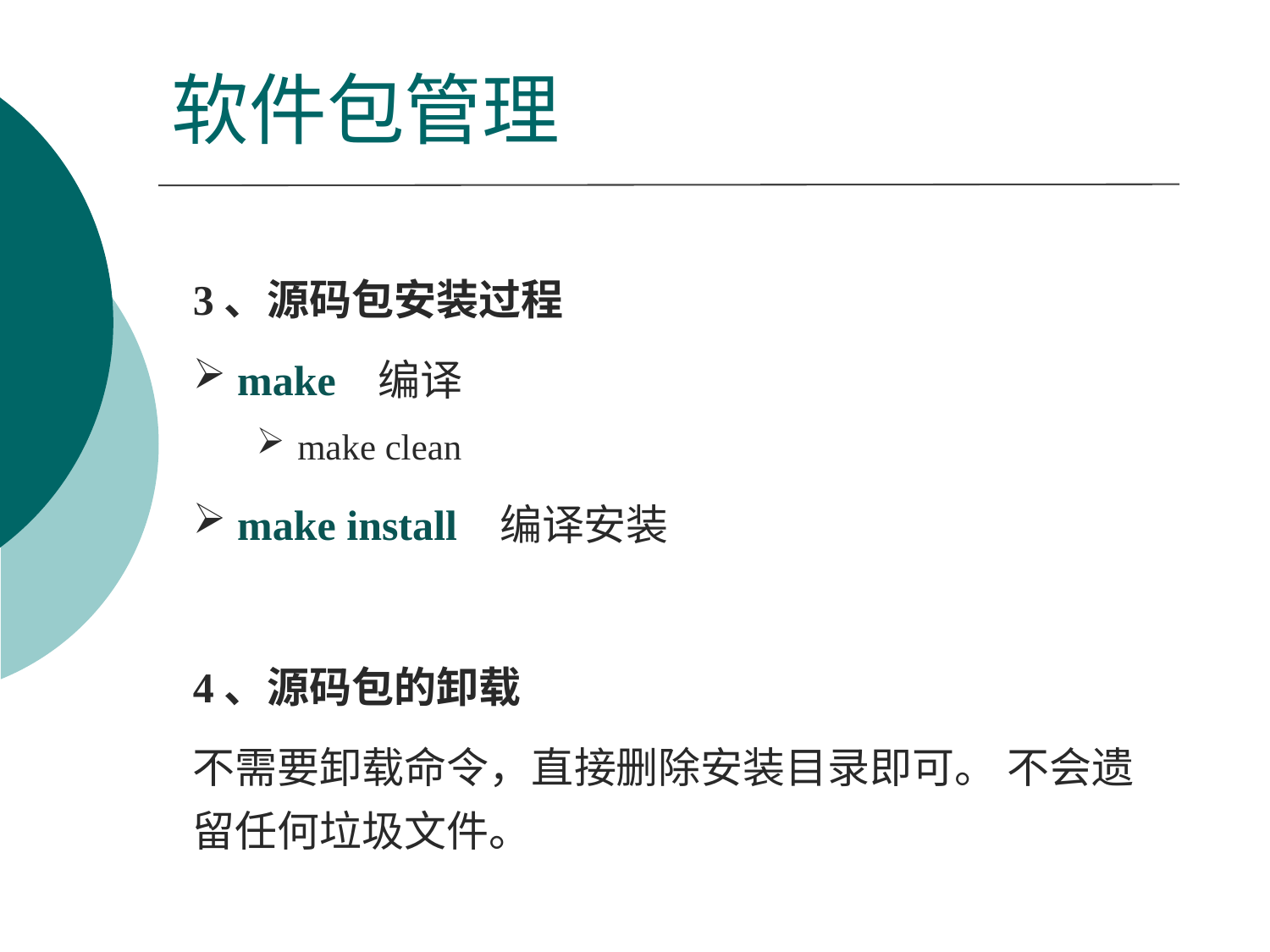

# 软件包管理
3、源码包安装过程
 make   编译
 make clean
 make install   编译安装

4、源码包的卸载
不需要卸载命令，直接删除安装目录即可。 不会遗留任何垃圾文件。